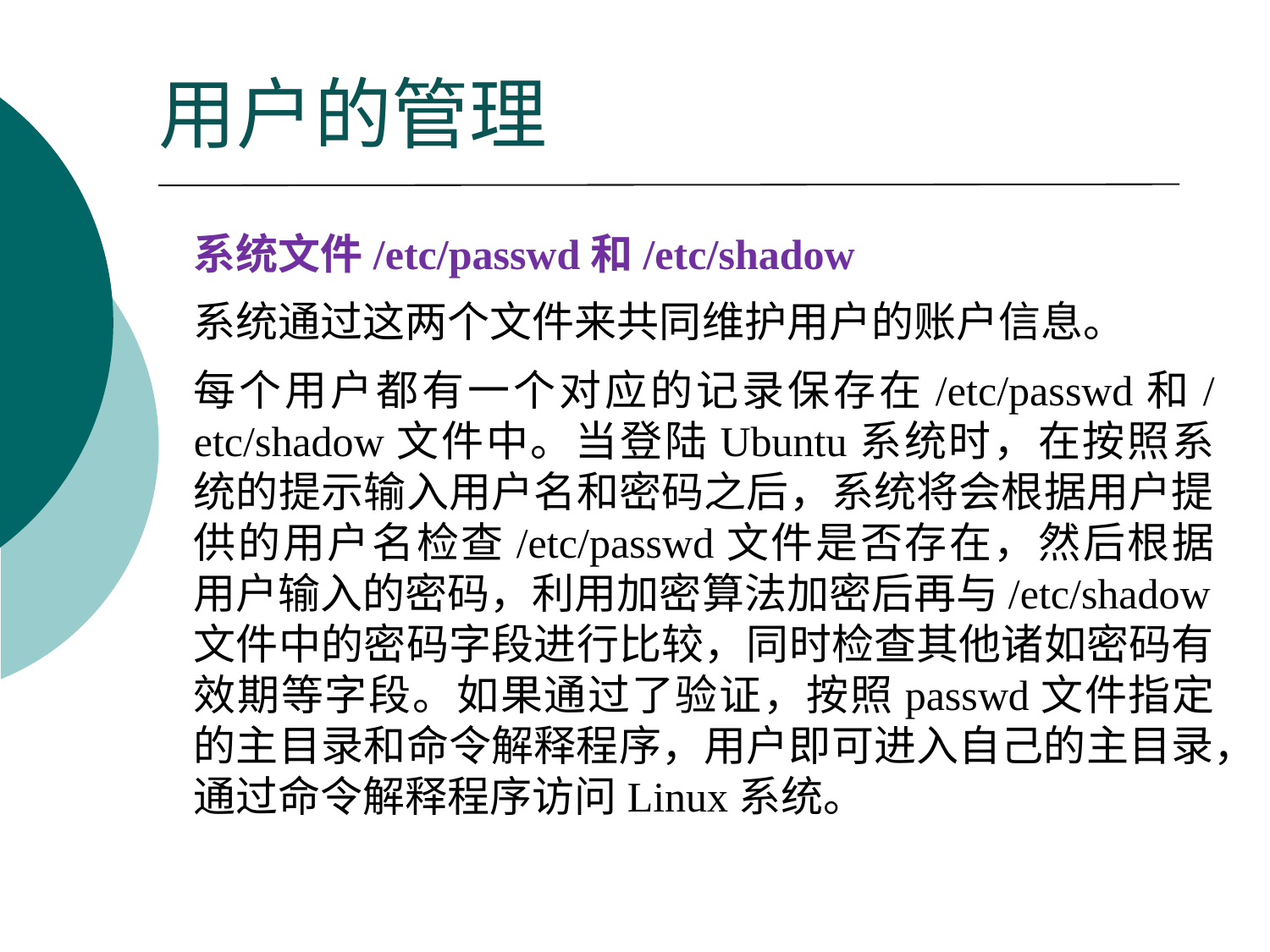

# 用户的管理
系统文件/etc/passwd和/etc/shadow
系统通过这两个文件来共同维护用户的账户信息。
每个用户都有一个对应的记录保存在/etc/passwd和/etc/shadow文件中。当登陆Ubuntu系统时，在按照系统的提示输入用户名和密码之后，系统将会根据用户提供的用户名检查/etc/passwd文件是否存在，然后根据用户输入的密码，利用加密算法加密后再与/etc/shadow文件中的密码字段进行比较，同时检查其他诸如密码有效期等字段。如果通过了验证，按照passwd文件指定的主目录和命令解释程序，用户即可进入自己的主目录，通过命令解释程序访问Linux系统。